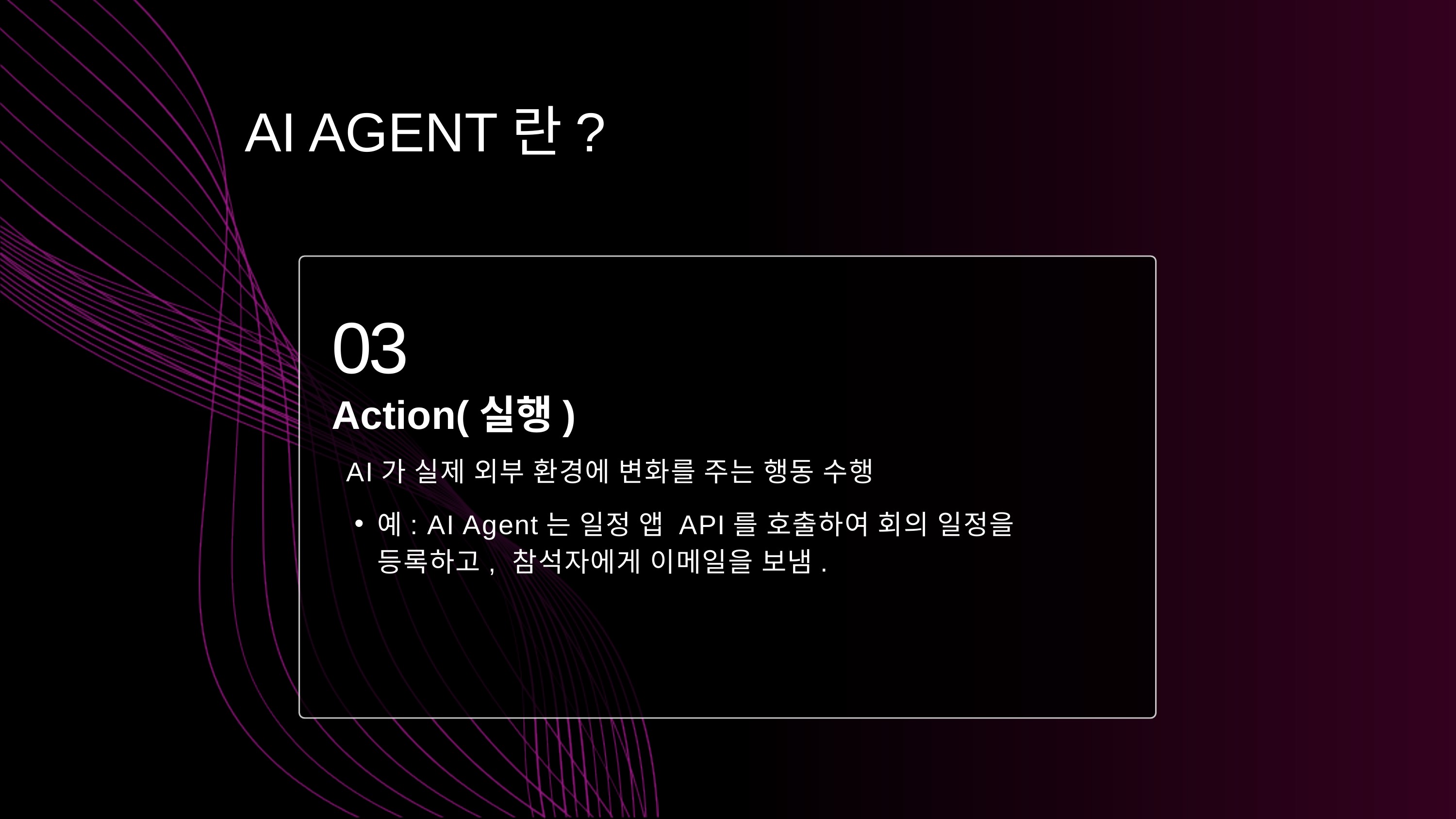

AI AGENT란?

03
Action(실행)
AI가 실제 외부 환경에 변화를 주는 행동 수행
예: AI Agent는 일정 앱 API를 호출하여 회의 일정을 등록하고, 참석자에게 이메일을 보냄.